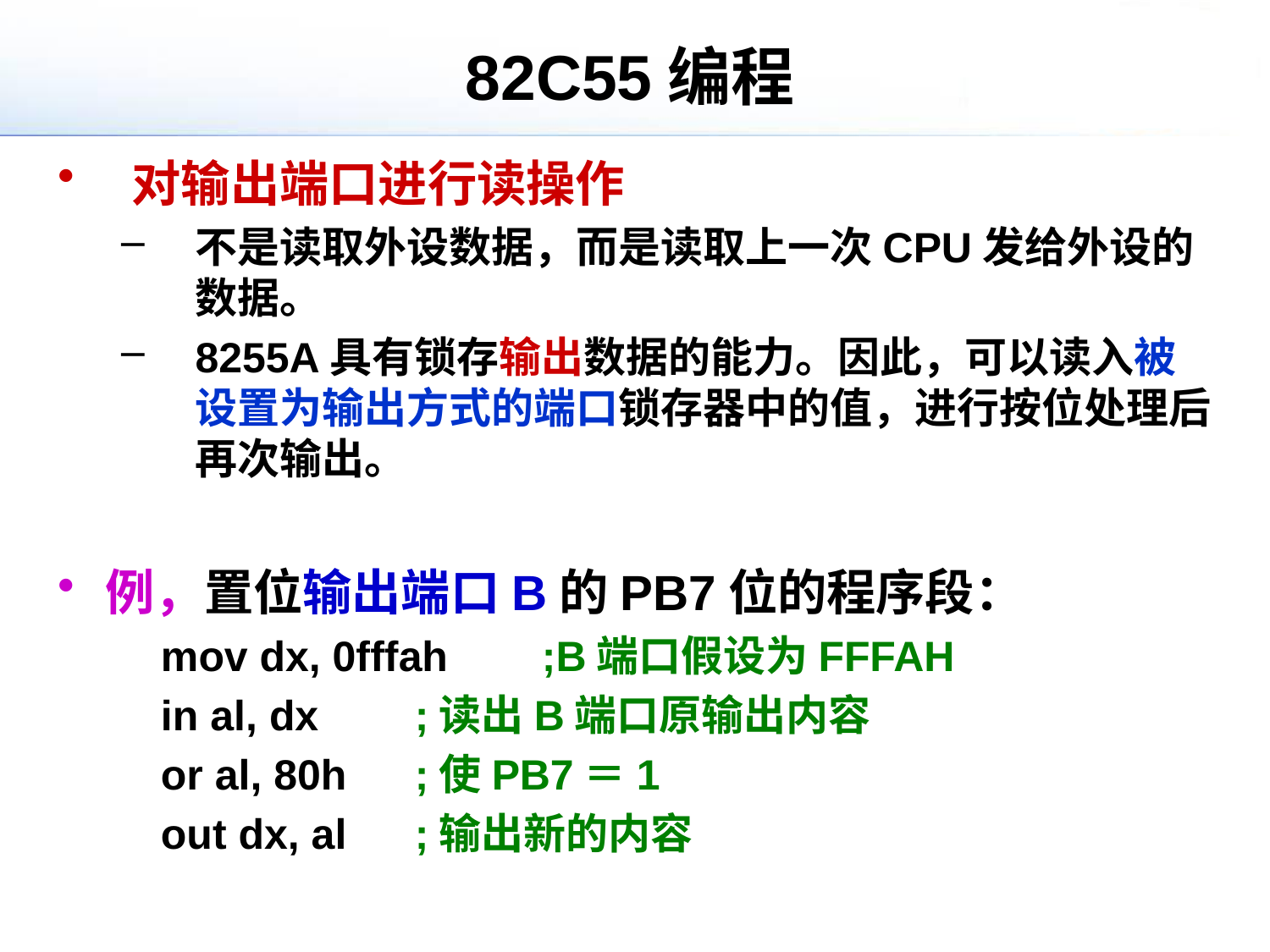

# 82C55编程
对输出端口进行读操作
不是读取外设数据，而是读取上一次CPU发给外设的数据。
8255A具有锁存输出数据的能力。因此，可以读入被设置为输出方式的端口锁存器中的值，进行按位处理后再次输出。

例，置位输出端口B的PB7位的程序段：
	mov dx, 0fffah	;B端口假设为FFFAH
	in al, dx	;读出B端口原输出内容
	or al, 80h	;使PB7＝1
	out dx, al	;输出新的内容